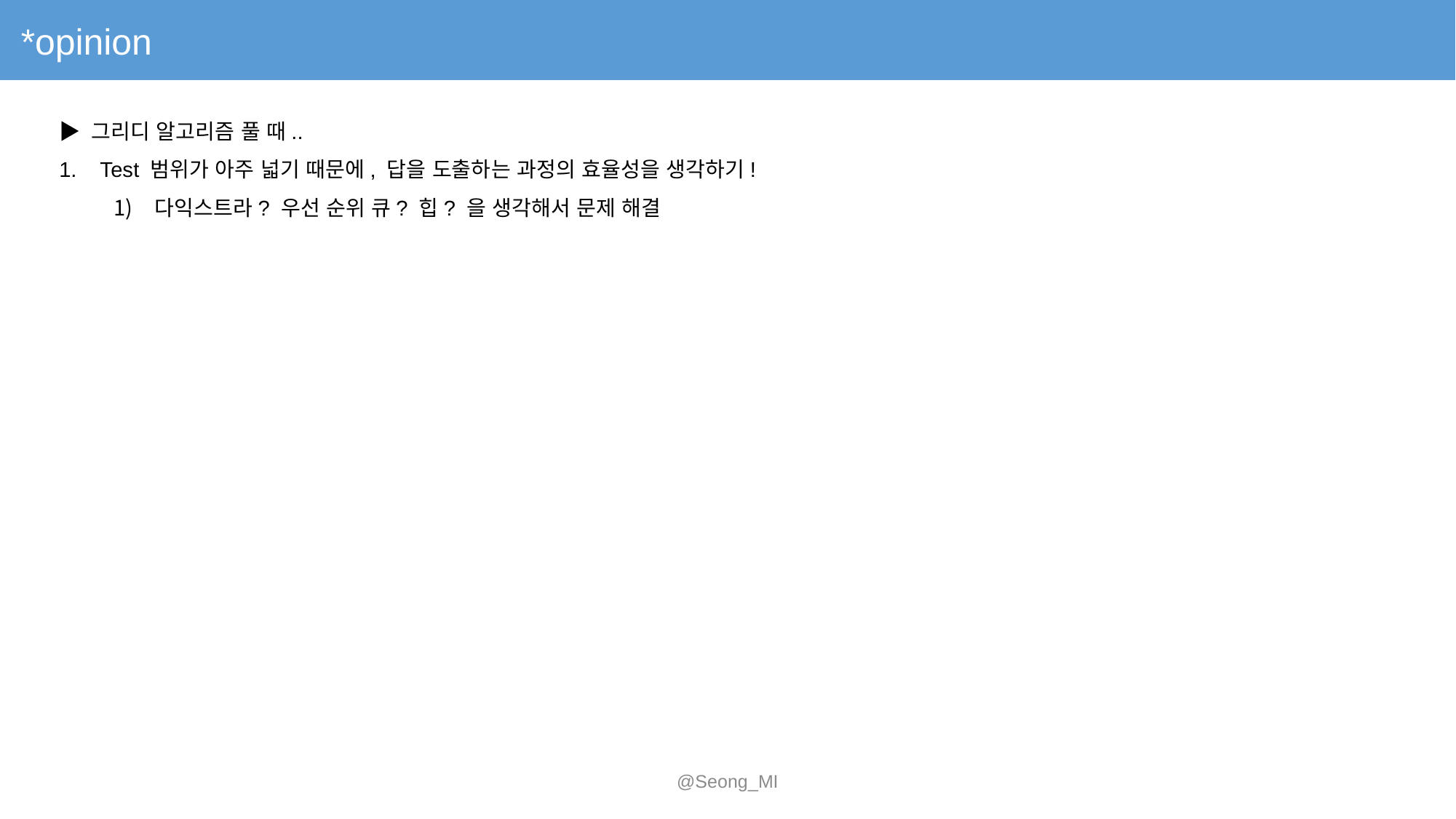

*opinion
▶ 그리디 알고리즘 풀 때..
Test 범위가 아주 넓기 때문에, 답을 도출하는 과정의 효율성을 생각하기!
다익스트라? 우선 순위 큐? 힙? 을 생각해서 문제 해결

@Seong_MI